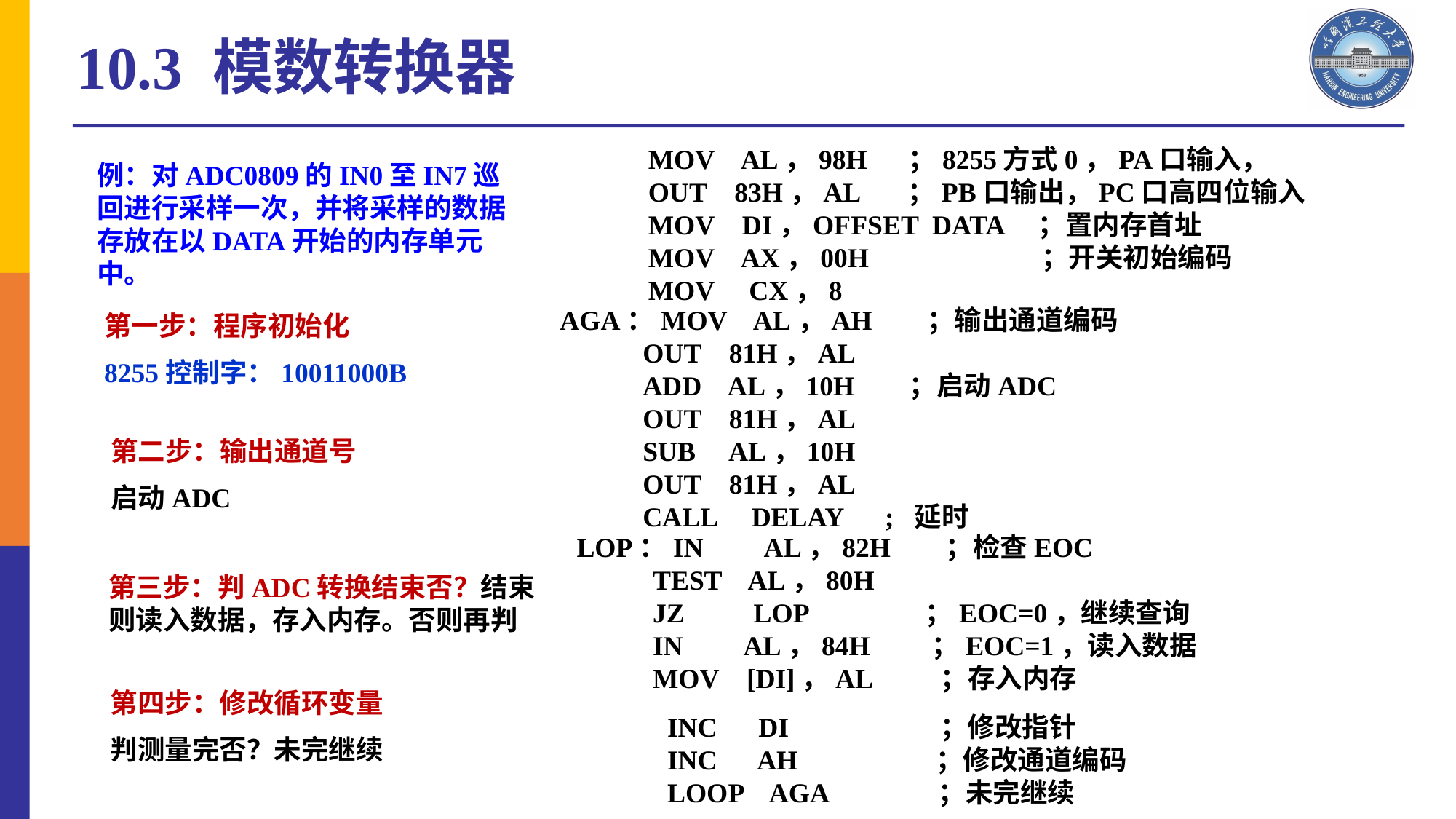

10.3 模数转换器
MOV    AL，98H     ；8255方式0，PA口输入，
OUT    83H，AL      ；PB口输出，PC口高四位输入
MOV    DI，OFFSET  DATA    ；置内存首址
MOV    AX，00H                        ；开关初始编码
MOV     CX，8
例：对ADC0809的IN0至IN7巡回进行采样一次，并将采样的数据存放在以DATA开始的内存单元中。
AGA：MOV    AL，AH       ；输出通道编码
            OUT    81H，AL
            ADD    AL，10H       ；启动ADC
            OUT    81H，AL
            SUB     AL，10H
            OUT    81H，AL
            CALL     DELAY      ;  延时
第一步：程序初始化
8255控制字：10011000B
第二步：输出通道号
启动ADC
LOP：IN         AL，82H       ；检查EOC
           TEST    AL，80H
           JZ          LOP                ；EOC=0，继续查询
           IN         AL，84H        ；EOC=1，读入数据
           MOV    [DI]，AL         ；存入内存
第三步：判ADC转换结束否？结束则读入数据，存入内存。否则再判
第四步：修改循环变量
判测量完否？未完继续
INC      DI                     ；修改指针
INC      AH                   ；修改通道编码
LOOP    AGA               ；未完继续